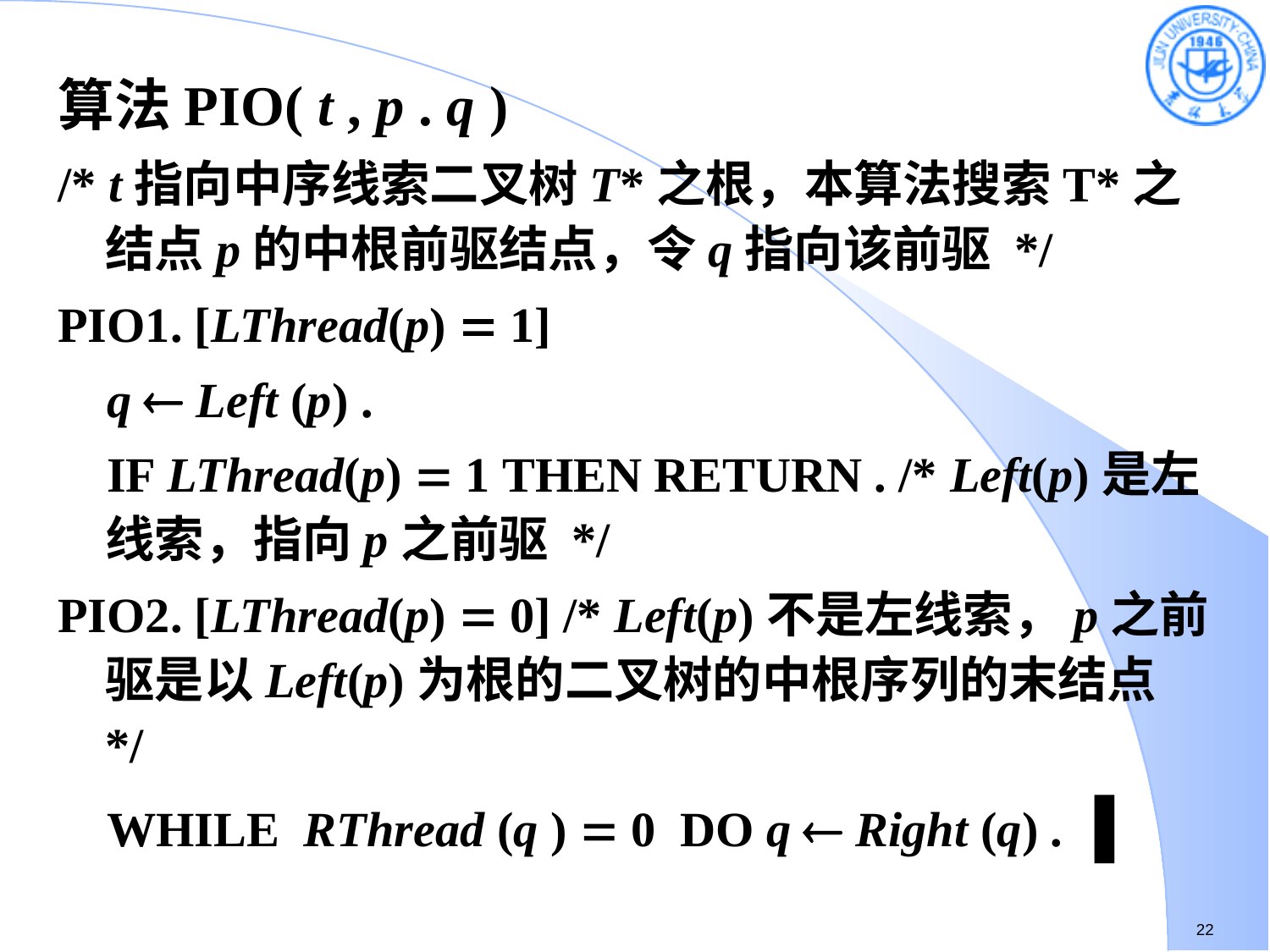

算法PIO( t , p . q )
/* t指向中序线索二叉树T*之根，本算法搜索T*之结点p的中根前驱结点，令q指向该前驱 */
PIO1. [LThread(p) = 1]
    q ← Left (p) .
    IF LThread(p) = 1 THEN RETURN . /* Left(p)是左线索，指向p之前驱 */
PIO2. [LThread(p) = 0] /* Left(p)不是左线索，p之前驱是以Left(p)为根的二叉树的中根序列的末结点 */
    WHILE  RThread (q ) = 0  DO q ← Right (q) . ▐